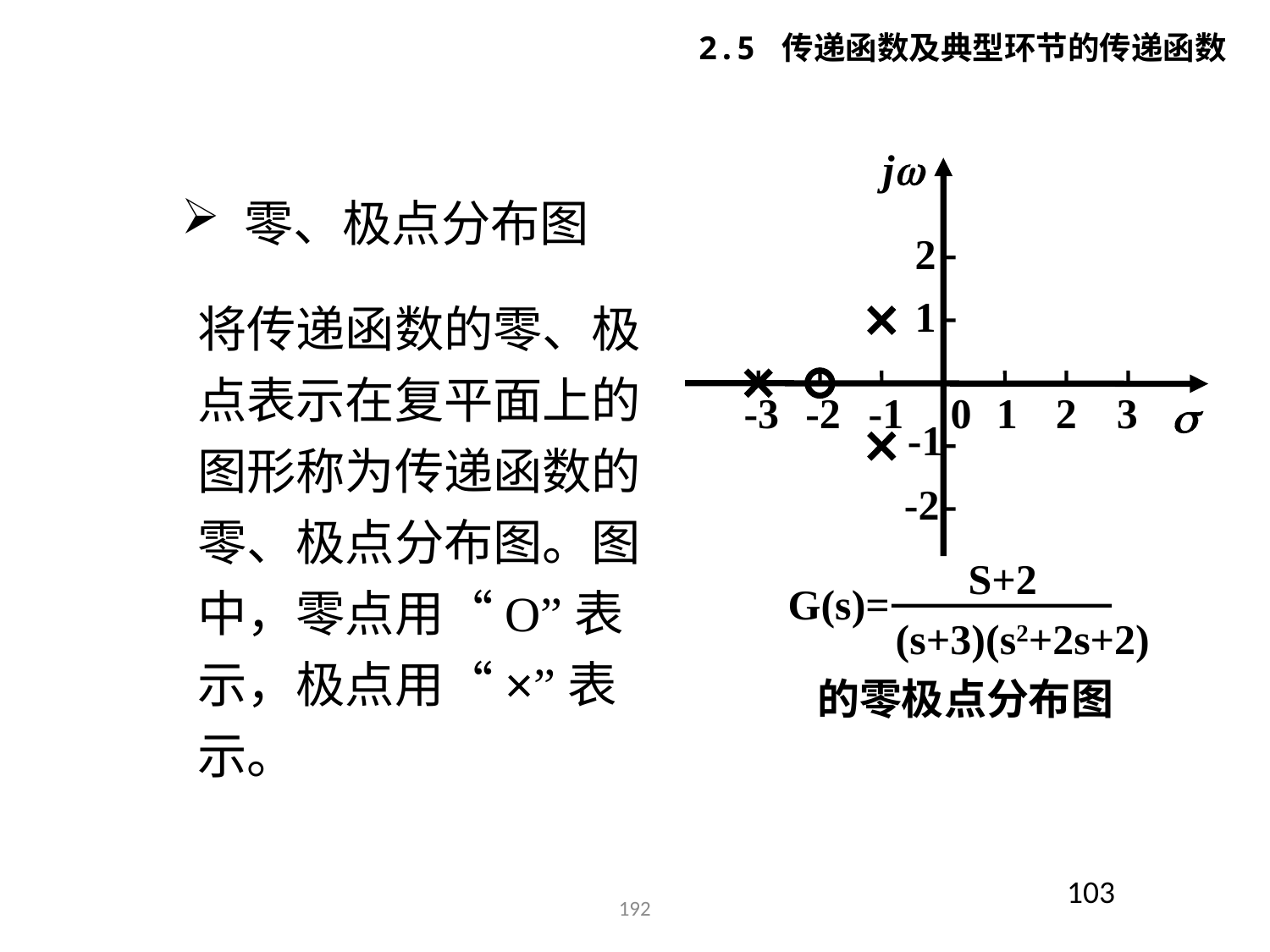

2.5 传递函数及典型环节的传递函数
jω

2

1

-3
-2
-1
0
1
2
3

σ
-1

-2

S+2

(s+3)(s2+2s+2)
G(s)=
的零极点分布图
 零、极点分布图
将传递函数的零、极点表示在复平面上的图形称为传递函数的零、极点分布图。图中，零点用“O”表示，极点用“×”表示。
103
192